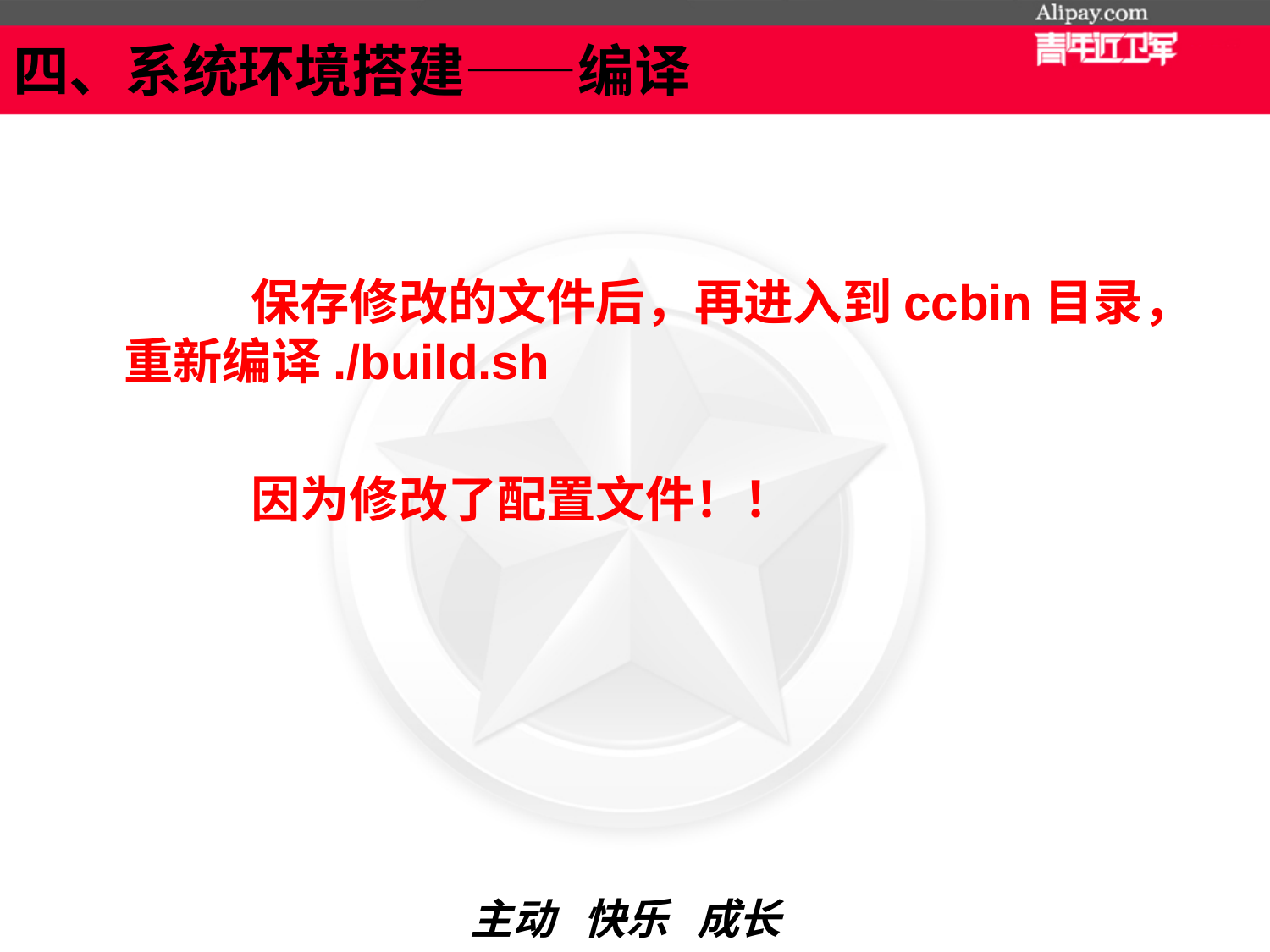

# 四、系统环境搭建——编译

		保存修改的文件后，再进入到ccbin目录，重新编译./build.sh

		因为修改了配置文件！！

主动   快乐   成长